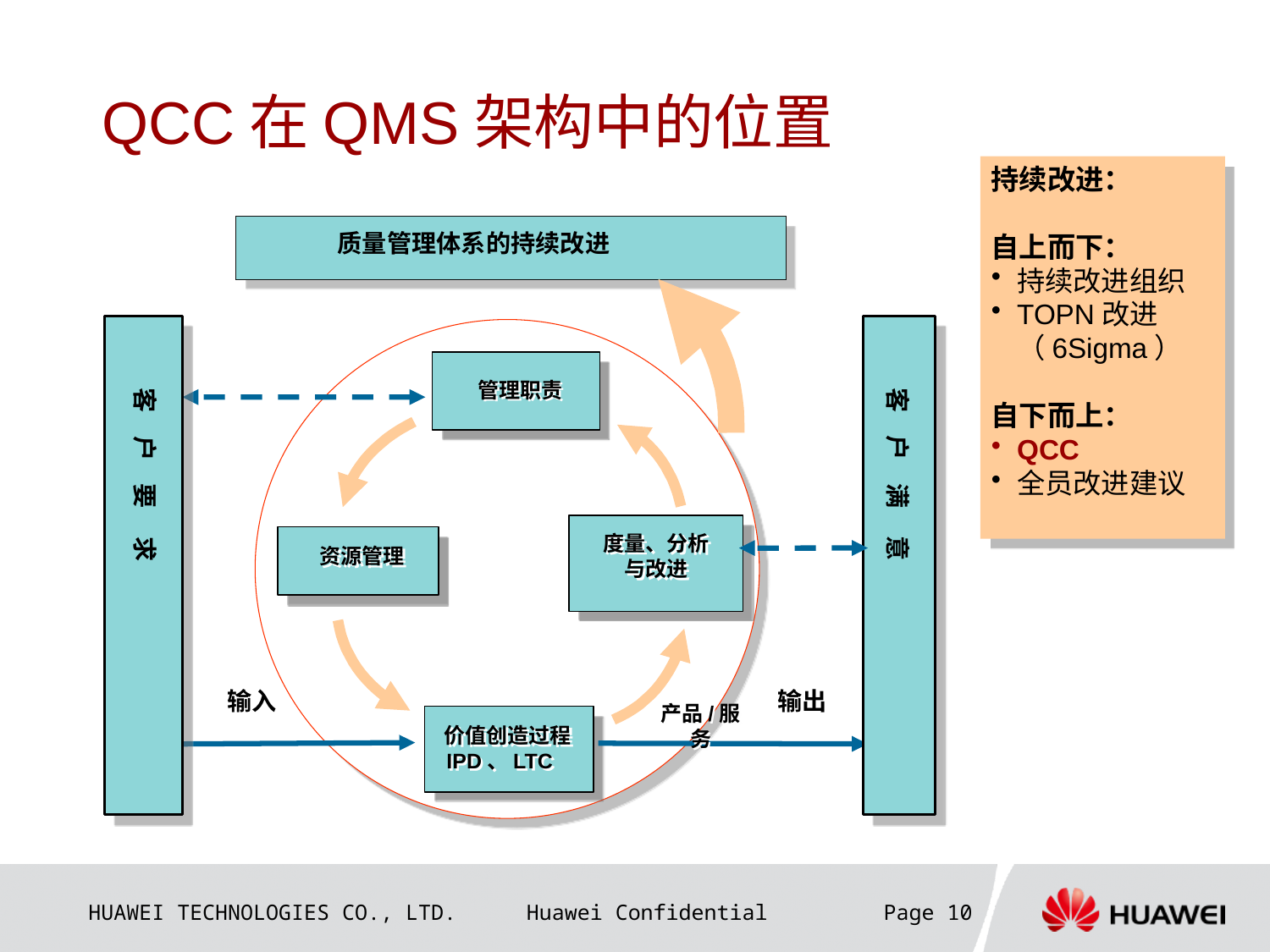

# QCC在QMS架构中的位置
持续改进：

自上而下：
持续改进组织
TOPN改进（6Sigma）

自下而上：
QCC
全员改进建议

质量管理体系的持续改进

 管理职责
客    户    满     意
客    户    要     求

度量、分析
与改进

资源管理

输出
输入
产品/服务

   价值创造过程
IPD、LTC

Page 10